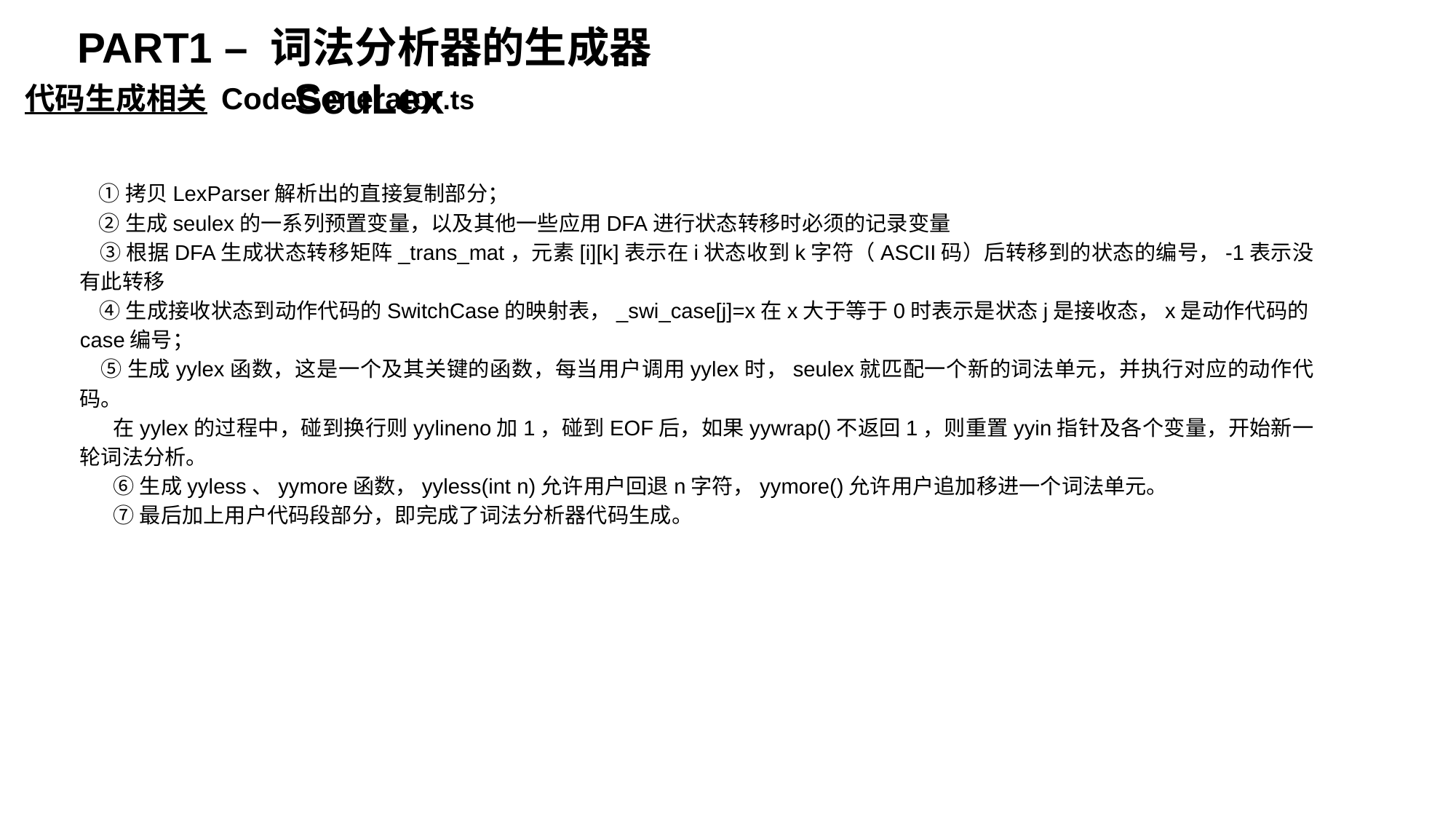

PART1 – 词法分析器的生成器SeuLex
代码生成相关 CodeGenerator.ts
    ①拷贝LexParser解析出的直接复制部分；
    ②生成seulex的一系列预置变量，以及其他一些应用DFA进行状态转移时必须的记录变量
    ③根据DFA生成状态转移矩阵_trans_mat，元素[i][k]表示在i状态收到k字符（ASCII码）后转移到的状态的编号，-1表示没有此转移
    ④生成接收状态到动作代码的SwitchCase的映射表，_swi_case[j]=x在x大于等于0时表示是状态j是接收态，x是动作代码的case编号；
    ⑤生成yylex函数，这是一个及其关键的函数，每当用户调用yylex时，seulex就匹配一个新的词法单元，并执行对应的动作代码。
在yylex的过程中，碰到换行则yylineno加1，碰到EOF后，如果yywrap()不返回1，则重置yyin指针及各个变量，开始新一轮词法分析。
⑥生成yyless、yymore函数，yyless(int n)允许用户回退n字符，yymore()允许用户追加移进一个词法单元。
⑦最后加上用户代码段部分，即完成了词法分析器代码生成。